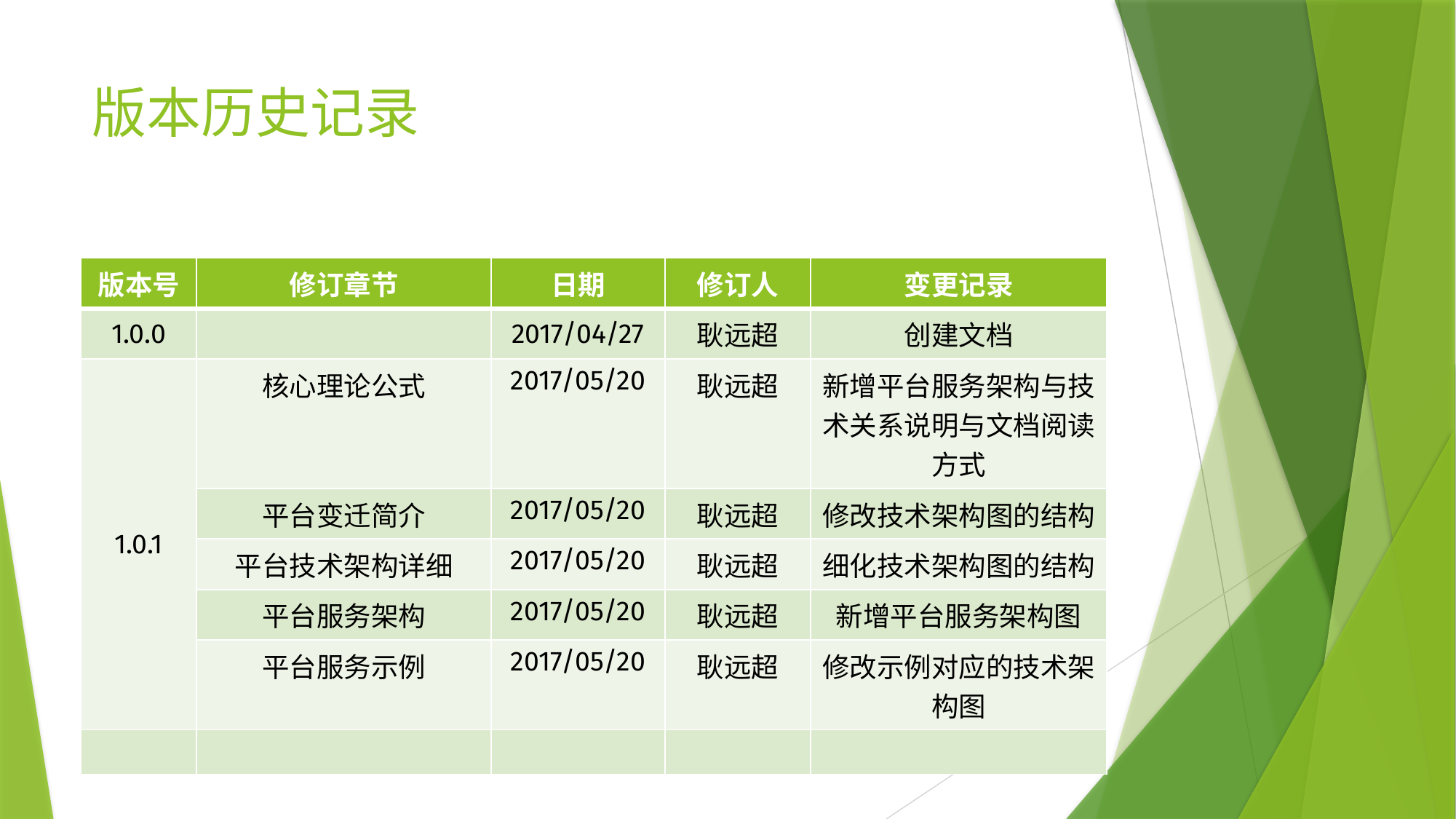

# 版本历史记录
| 版本号 | 修订章节 | 日期 | 修订人 | 变更记录 |
| --- | --- | --- | --- | --- |
| 1.0.0 |  | 2017/04/27 | 耿远超 | 创建文档 |
| 1.0.1 | 核心理论公式 | 2017/05/20 | 耿远超 | 新增平台服务架构与技术关系说明与文档阅读方式 |
|  | 平台变迁简介 | 2017/05/20 | 耿远超 | 修改技术架构图的结构 |
|  | 平台技术架构详细 | 2017/05/20 | 耿远超 | 细化技术架构图的结构 |
|  | 平台服务架构 | 2017/05/20 | 耿远超 | 新增平台服务架构图 |
|  | 平台服务示例 | 2017/05/20 | 耿远超 | 修改示例对应的技术架构图 |
|  |  |  |  |  |